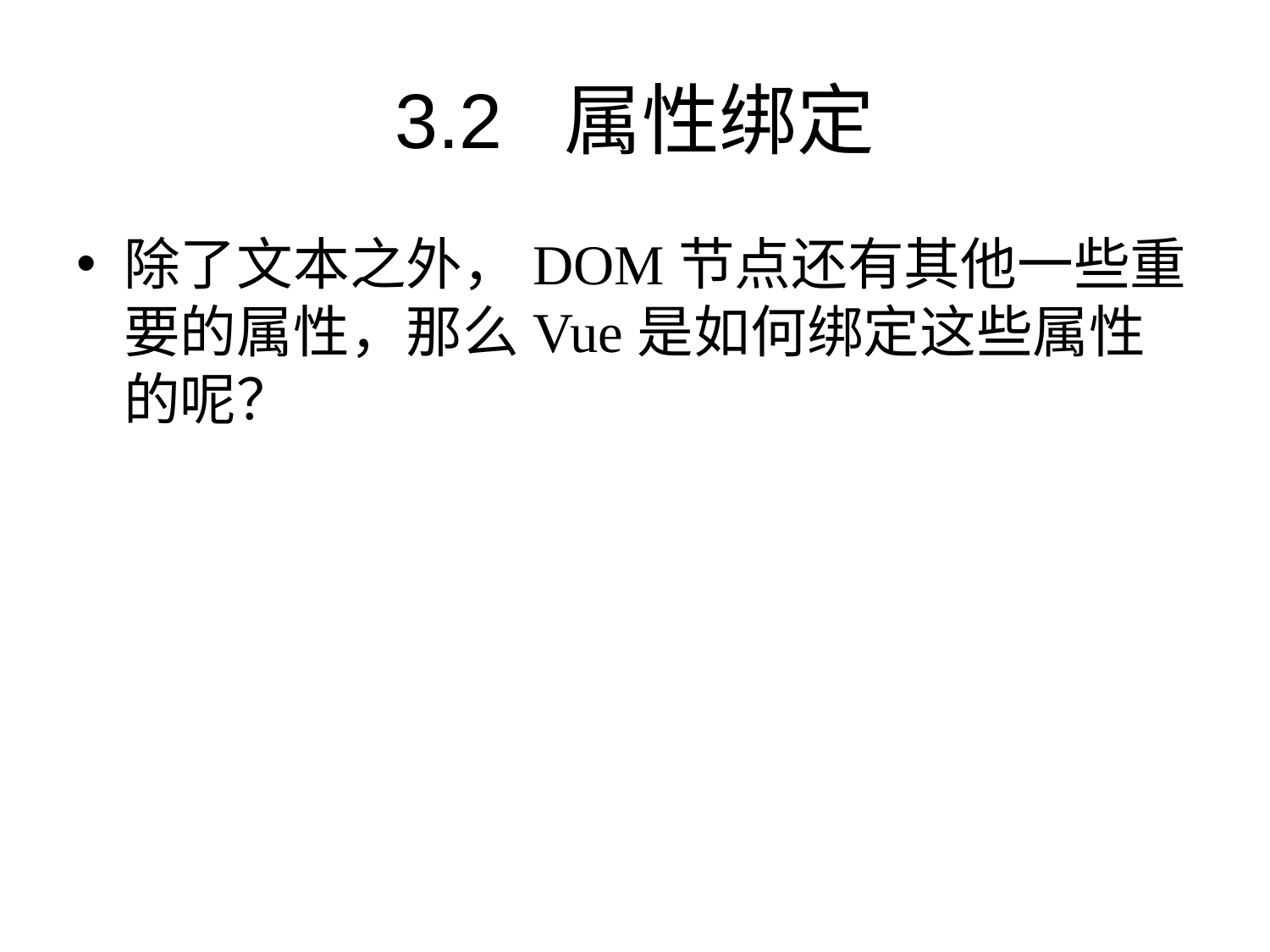

# 3.2  属性绑定
除了文本之外，DOM节点还有其他一些重要的属性，那么Vue是如何绑定这些属性的呢？